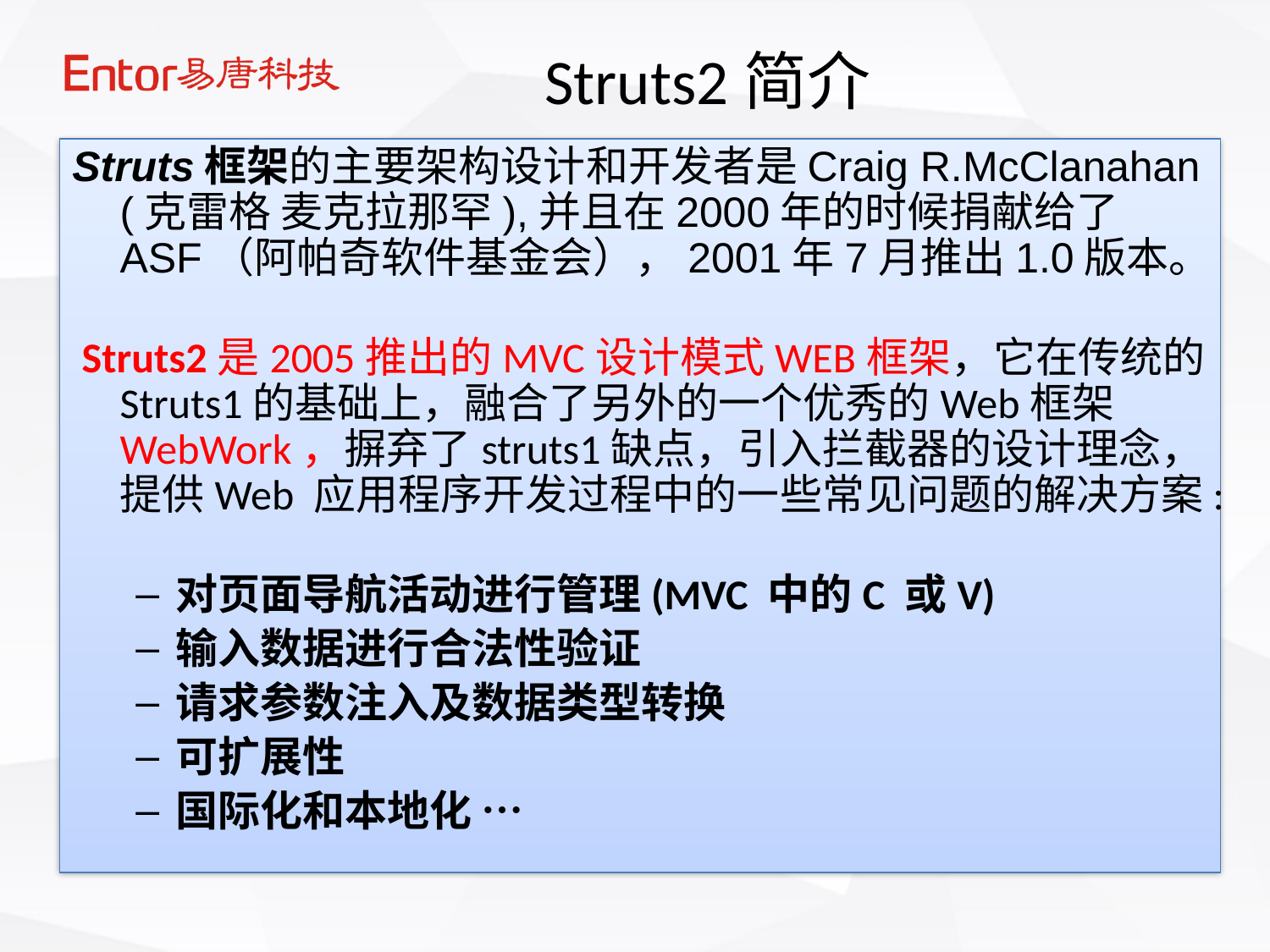

# Struts2简介
Struts框架的主要架构设计和开发者是Craig R.McClanahan (克雷格 麦克拉那罕),并且在2000年的时候捐献给了ASF（阿帕奇软件基金会），2001年7月推出1.0版本。
 Struts2是2005推出的MVC设计模式WEB框架，它在传统的Struts1的基础上，融合了另外的一个优秀的Web框架WebWork，摒弃了struts1缺点，引入拦截器的设计理念，提供Web 应用程序开发过程中的一些常见问题的解决方案:
对页面导航活动进行管理(MVC 中的C 或V)
输入数据进行合法性验证
请求参数注入及数据类型转换
可扩展性
国际化和本地化 …